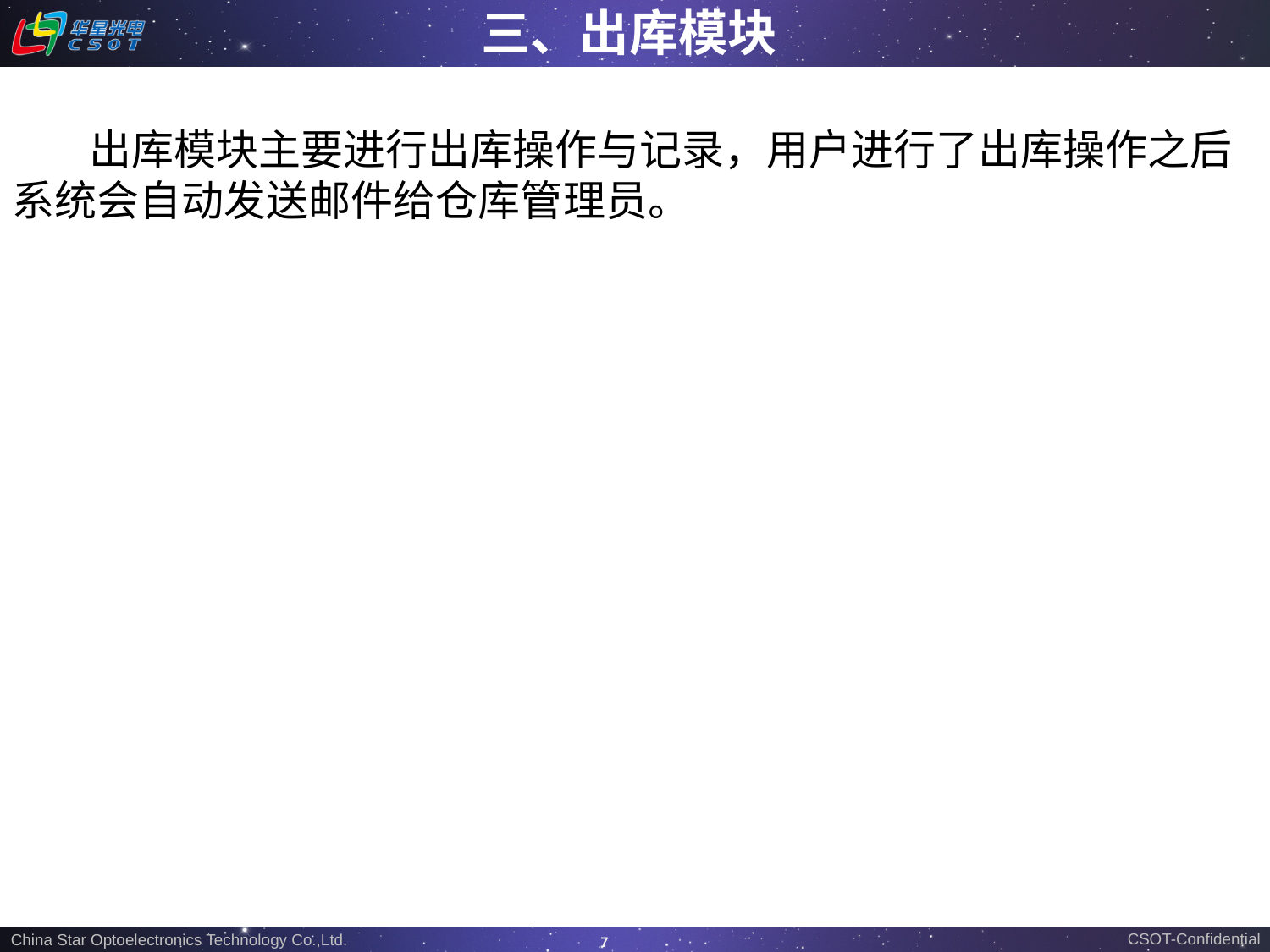

三、出库模块

       出库模块主要进行出库操作与记录，用户进行了出库操作之后系统会自动发送邮件给仓库管理员。